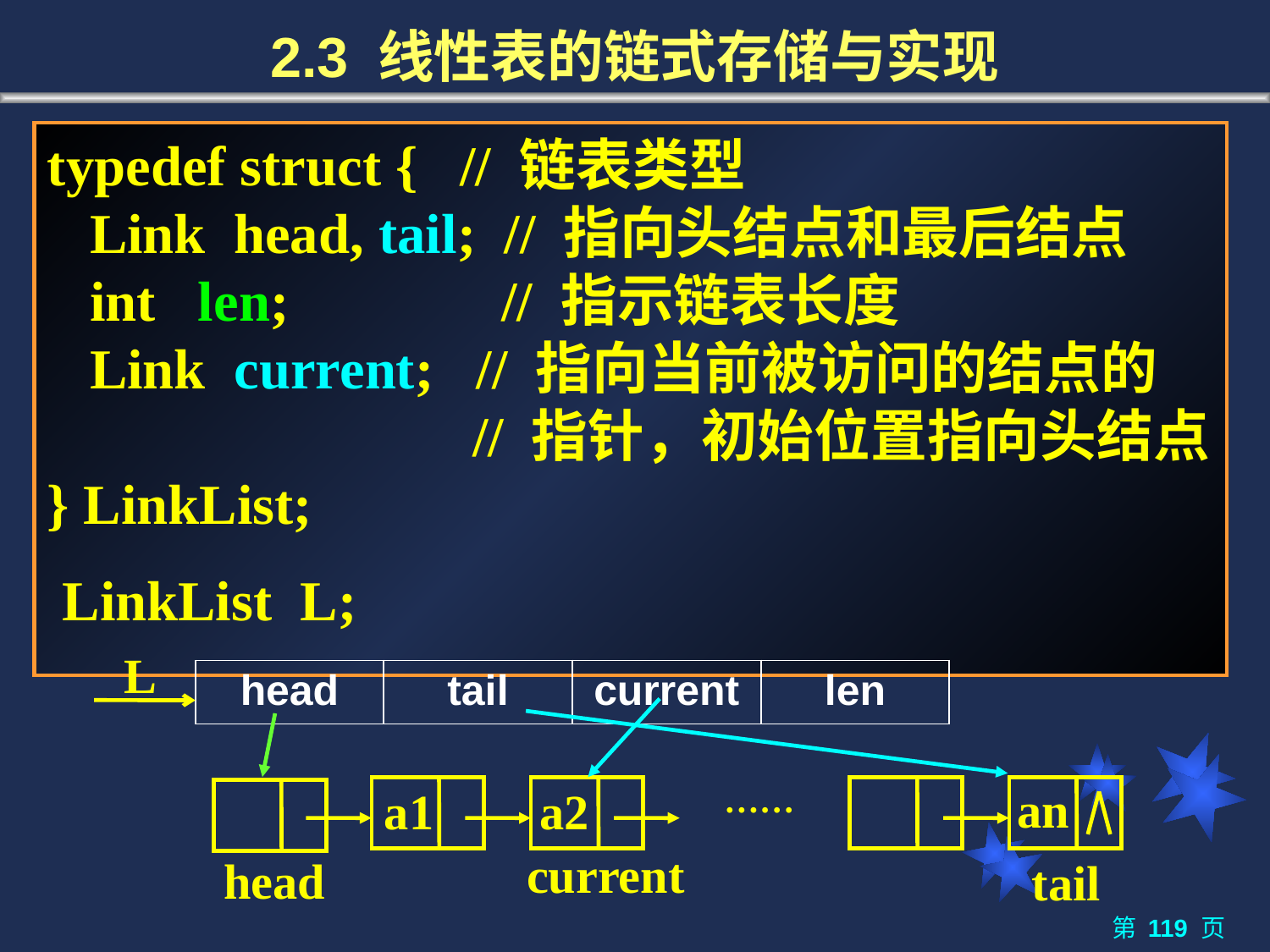

# 2.3 线性表的链式存储与实现
typedef struct {   // 链表类型
   Link  head, tail;  // 指向头结点和最后结点
   int   len;               // 指示链表长度
   Link  current;   // 指向当前被访问的结点的
                              // 指针，初始位置指向头结点
} LinkList;
LinkList  L;
L
| head | tail | current | len |
| --- | --- | --- | --- |

……
an
a1
a2

current
head
tail
第 119 页